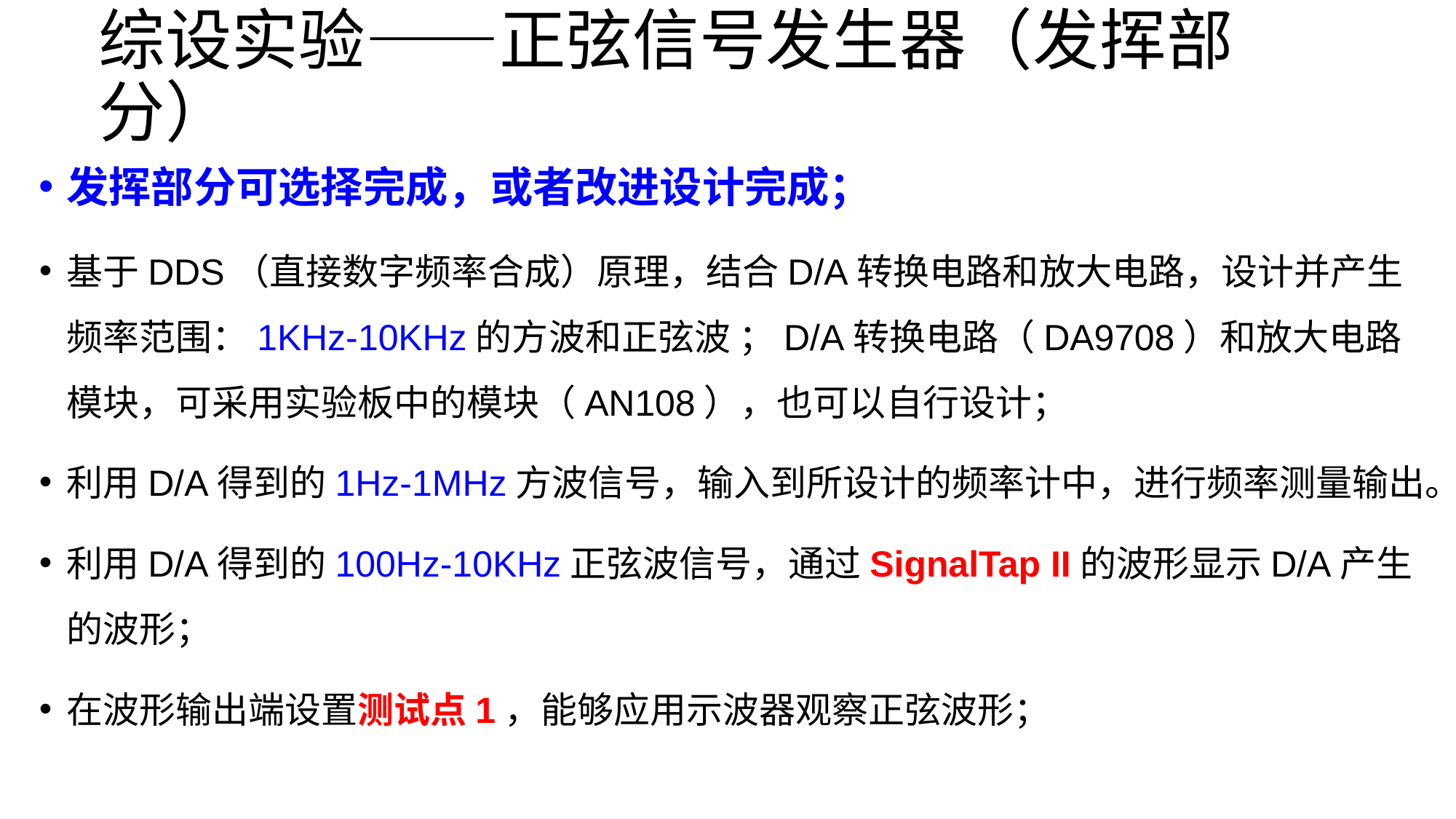

# 综设实验——正弦信号发生器（发挥部分）
发挥部分可选择完成，或者改进设计完成；
基于DDS（直接数字频率合成）原理，结合D/A转换电路和放大电路，设计并产生频率范围：1KHz-10KHz的方波和正弦波 ；D/A转换电路（DA9708）和放大电路模块，可采用实验板中的模块（AN108），也可以自行设计；
利用D/A得到的1Hz-1MHz方波信号，输入到所设计的频率计中，进行频率测量输出。
利用D/A得到的100Hz-10KHz正弦波信号，通过SignalTap II的波形显示D/A产生的波形；
在波形输出端设置测试点1，能够应用示波器观察正弦波形；